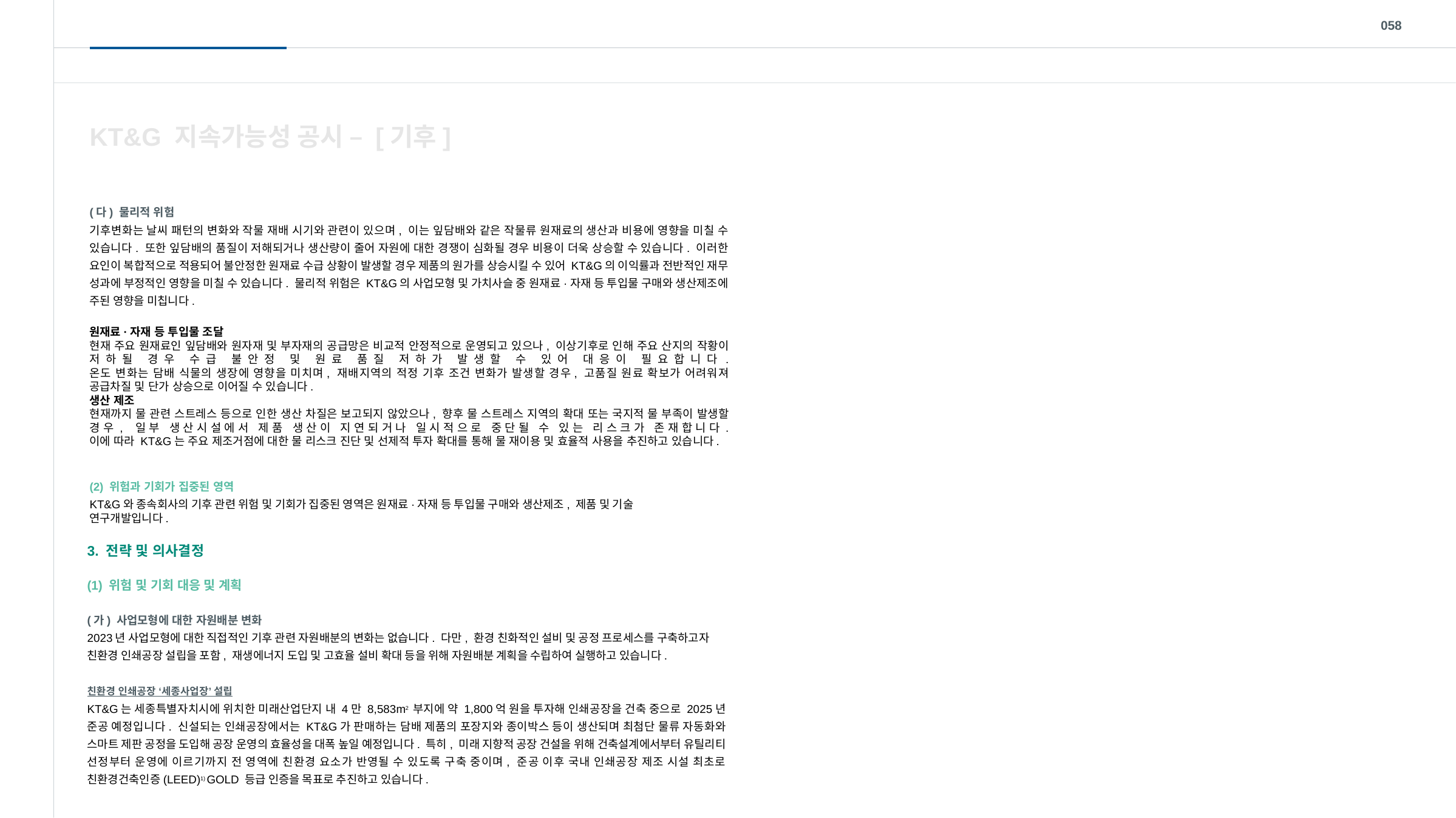

058
KT&G 지속가능성 공시 – [기후]
(다) 물리적 위험
기후변화는 날씨 패턴의 변화와 작물 재배 시기와 관련이 있으며, 이는 잎담배와 같은 작물류 원재료의 생산과 비용에 영향을 미칠 수 있습니다. 또한 잎담배의 품질이 저해되거나 생산량이 줄어 자원에 대한 경쟁이 심화될 경우 비용이 더욱 상승할 수 있습니다. 이러한 요인이 복합적으로 적용되어 불안정한 원재료 수급 상황이 발생할 경우 제품의 원가를 상승시킬 수 있어 KT&G의 이익률과 전반적인 재무 성과에 부정적인 영향을 미칠 수 있습니다. 물리적 위험은 KT&G의 사업모형 및 가치사슬 중 원재료·자재 등 투입물 구매와 생산제조에 주된 영향을 미칩니다.

원재료·자재 등 투입물 조달
현재 주요 원재료인 잎담배와 원자재 및 부자재의 공급망은 비교적 안정적으로 운영되고 있으나, 이상기후로 인해 주요 산지의 작황이 저하될 경우 수급 불안정 및 원료 품질 저하가 발생할 수 있어 대응이 필요합니다.
온도 변화는 담배 식물의 생장에 영향을 미치며, 재배지역의 적정 기후 조건 변화가 발생할 경우, 고품질 원료 확보가 어려워져 공급차질 및 단가 상승으로 이어질 수 있습니다.
생산 제조
현재까지 물 관련 스트레스 등으로 인한 생산 차질은 보고되지 않았으나, 향후 물 스트레스 지역의 확대 또는 국지적 물 부족이 발생할 경우, 일부 생산시설에서 제품 생산이 지연되거나 일시적으로 중단될 수 있는 리스크가 존재합니다.
이에 따라 KT&G는 주요 제조거점에 대한 물 리스크 진단 및 선제적 투자 확대를 통해 물 재이용 및 효율적 사용을 추진하고 있습니다.
(2) 위험과 기회가 집중된 영역
KT&G와 종속회사의 기후 관련 위험 및 기회가 집중된 영역은 원재료·자재 등 투입물 구매와 생산제조, 제품 및 기술 연구개발입니다.
3. 전략 및 의사결정
(1) 위험 및 기회 대응 및 계획
(가) 사업모형에 대한 자원배분 변화
2023년 사업모형에 대한 직접적인 기후 관련 자원배분의 변화는 없습니다. 다만, 환경 친화적인 설비 및 공정 프로세스를 구축하고자 친환경 인쇄공장 설립을 포함, 재생에너지 도입 및 고효율 설비 확대 등을 위해 자원배분 계획을 수립하여 실행하고 있습니다.
친환경 인쇄공장 ‘세종사업장’ 설립
KT&G는 세종특별자치시에 위치한 미래산업단지 내 4만 8,583m2 부지에 약 1,800억 원을 투자해 인쇄공장을 건축 중으로 2025년 준공 예정입니다. 신설되는 인쇄공장에서는 KT&G가 판매하는 담배 제품의 포장지와 종이박스 등이 생산되며 최첨단 물류 자동화와 스마트 제판 공정을 도입해 공장 운영의 효율성을 대폭 높일 예정입니다. 특히, 미래 지향적 공장 건설을 위해 건축설계에서부터 유틸리티 선정부터 운영에 이르기까지 전 영역에 친환경 요소가 반영될 수 있도록 구축 중이며, 준공 이후 국내 인쇄공장 제조 시설 최초로 친환경건축인증(LEED)1) GOLD 등급 인증을 목표로 추진하고 있습니다.